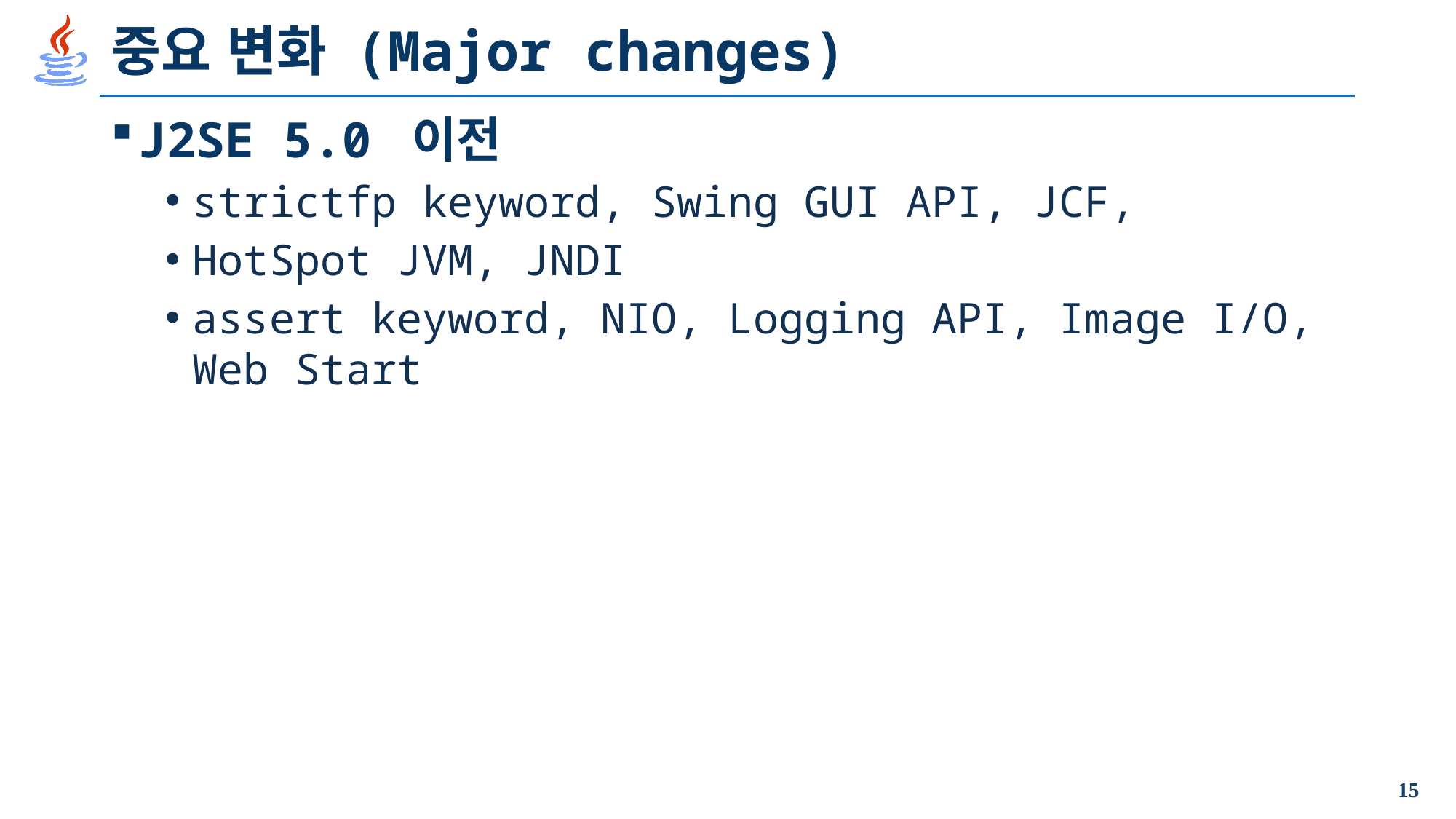

# 중요 변화 (Major changes)
J2SE 5.0 이전
strictfp keyword, Swing GUI API, JCF,
HotSpot JVM, JNDI
assert keyword, NIO, Logging API, Image I/O, Web Start

15